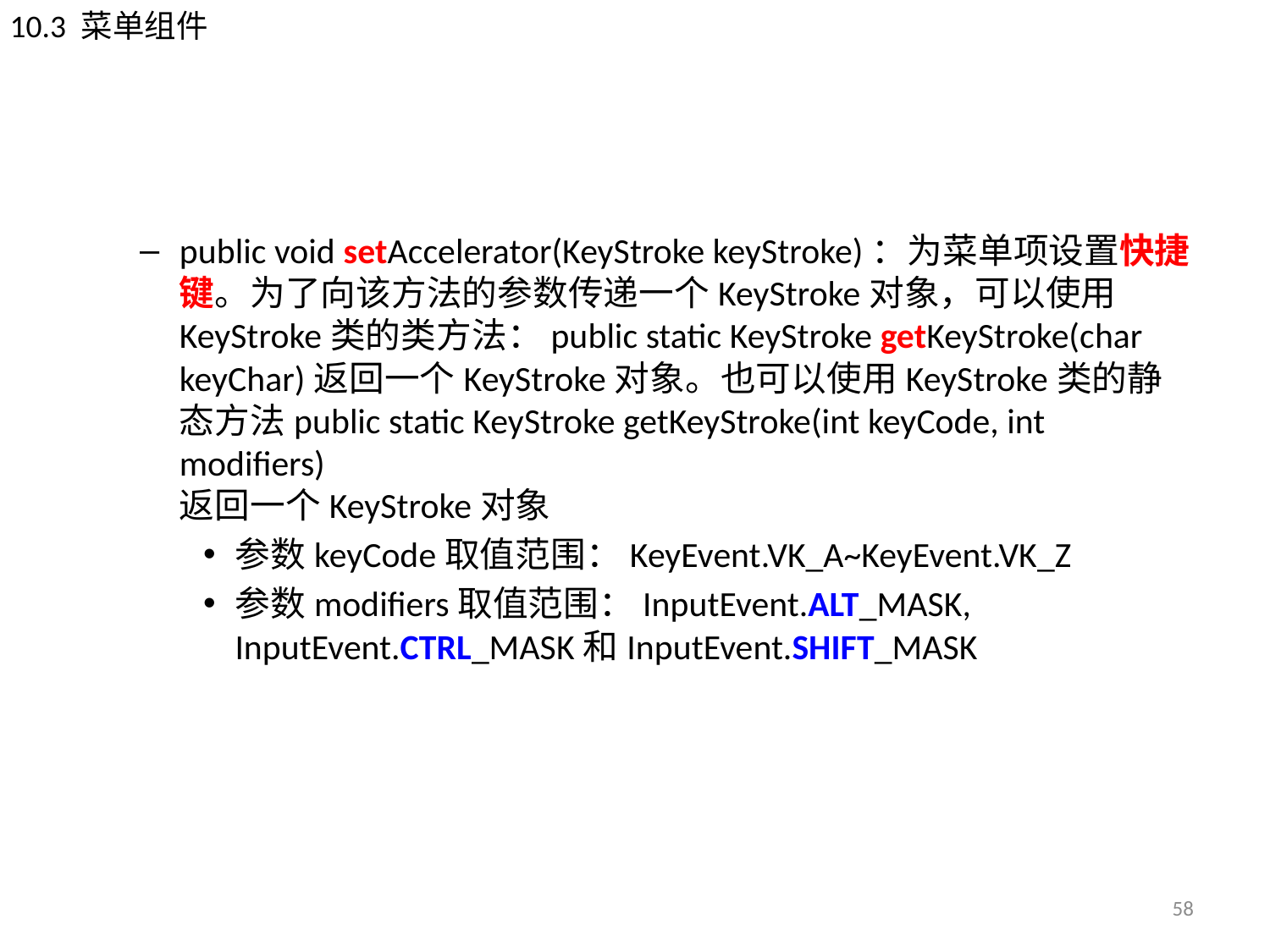

10.3 菜单组件
#
public void setAccelerator(KeyStroke keyStroke)：为菜单项设置快捷键。为了向该方法的参数传递一个KeyStroke对象，可以使用KeyStroke类的类方法：public static KeyStroke getKeyStroke(char keyChar)返回一个KeyStroke对象。也可以使用KeyStroke类的静态方法public static KeyStroke getKeyStroke(int keyCode, int modifiers)
返回一个KeyStroke对象
参数keyCode取值范围：KeyEvent.VK_A~KeyEvent.VK_Z
参数modifiers取值范围：InputEvent.ALT_MASK, InputEvent.CTRL_MASK和InputEvent.SHIFT_MASK
58